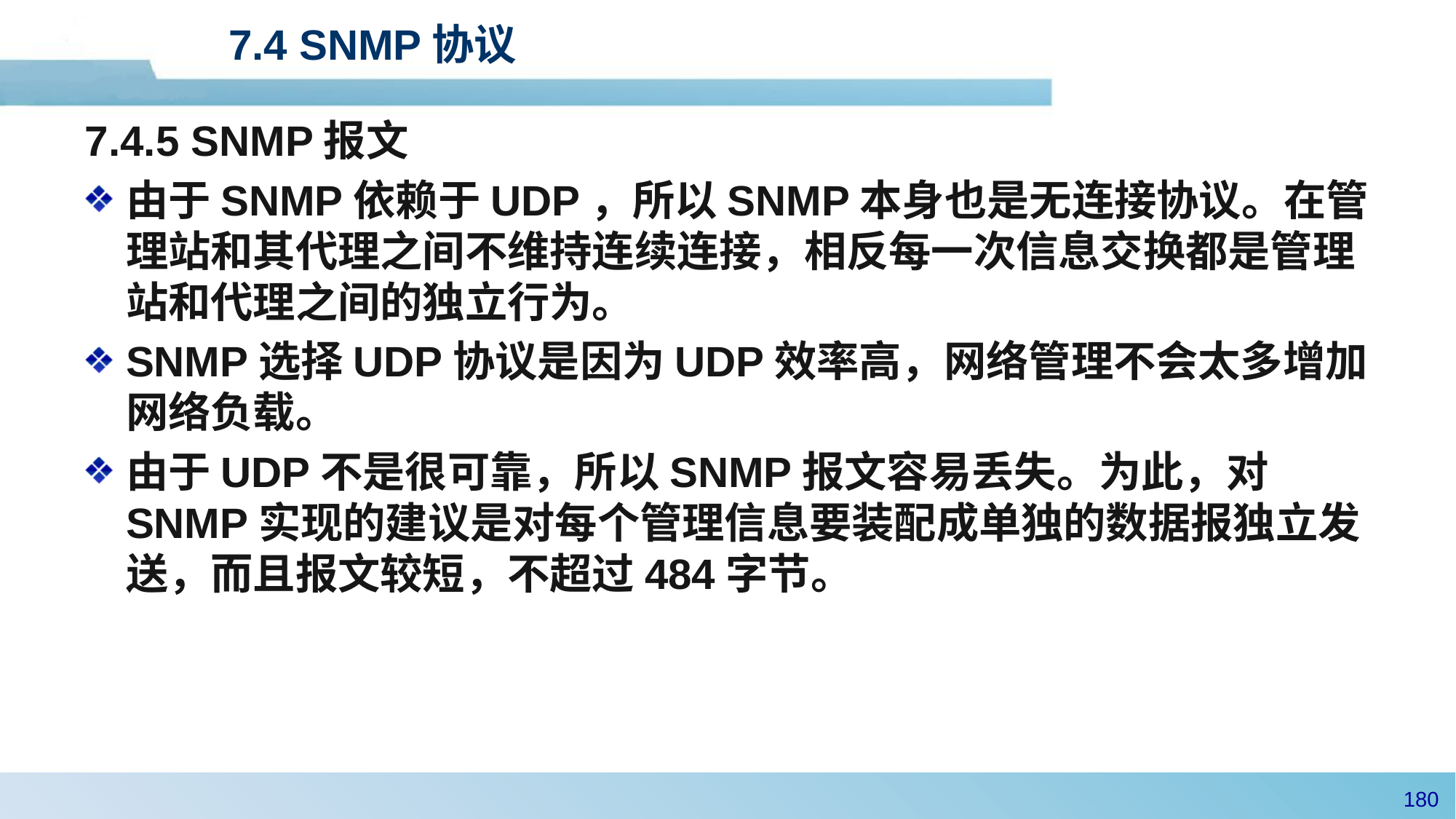

# 7.4 SNMP协议
7.4.5 SNMP报文
由于SNMP依赖于UDP，所以SNMP本身也是无连接协议。在管理站和其代理之间不维持连续连接，相反每一次信息交换都是管理站和代理之间的独立行为。
SNMP选择UDP协议是因为UDP效率高，网络管理不会太多增加网络负载。
由于UDP不是很可靠，所以SNMP报文容易丢失。为此，对SNMP实现的建议是对每个管理信息要装配成单独的数据报独立发送，而且报文较短，不超过484字节。
180